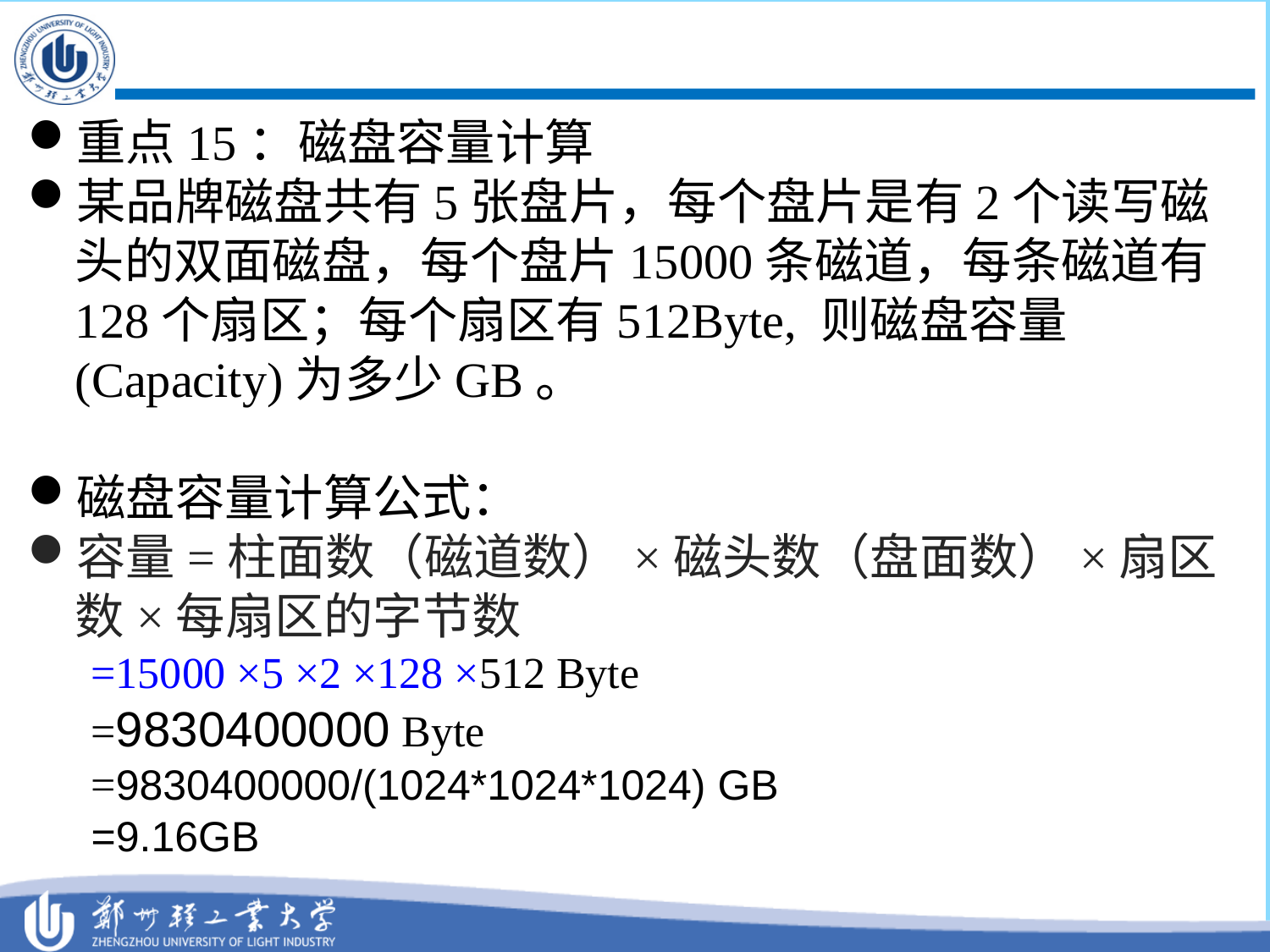

#
重点15：磁盘容量计算
某品牌磁盘共有5张盘片，每个盘片是有2个读写磁头的双面磁盘，每个盘片15000条磁道，每条磁道有128个扇区；每个扇区有512Byte, 则磁盘容量(Capacity)为多少GB。

磁盘容量计算公式：
容量=柱面数（磁道数）×磁头数（盘面数）×扇区数×每扇区的字节数
=15000 ×5 ×2 ×128 ×512 Byte
=9830400000 Byte
=9830400000/(1024*1024*1024) GB
=9.16GB